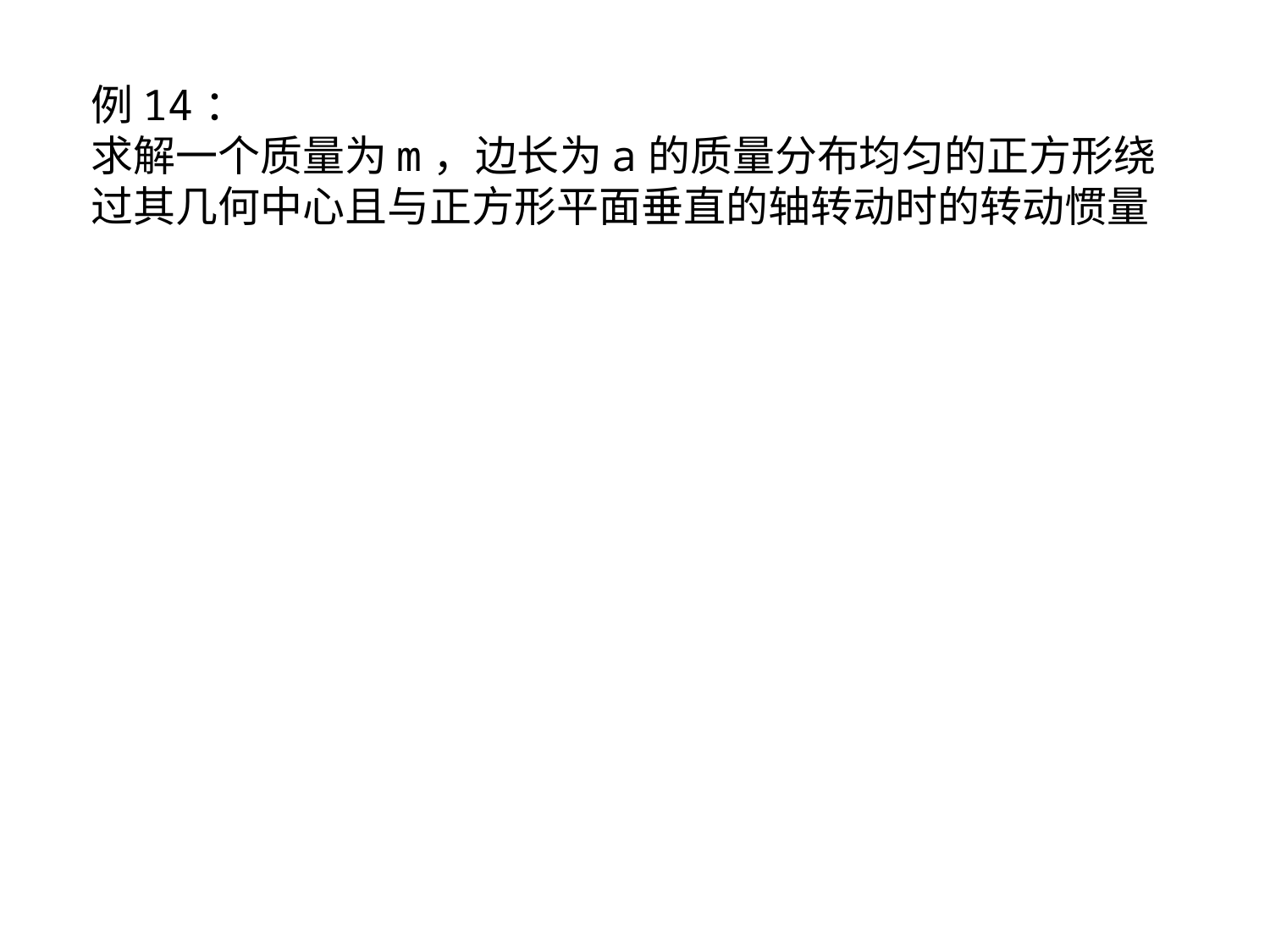

例14：
求解一个质量为m，边长为a的质量分布均匀的正方形绕过其几何中心且与正方形平面垂直的轴转动时的转动惯量